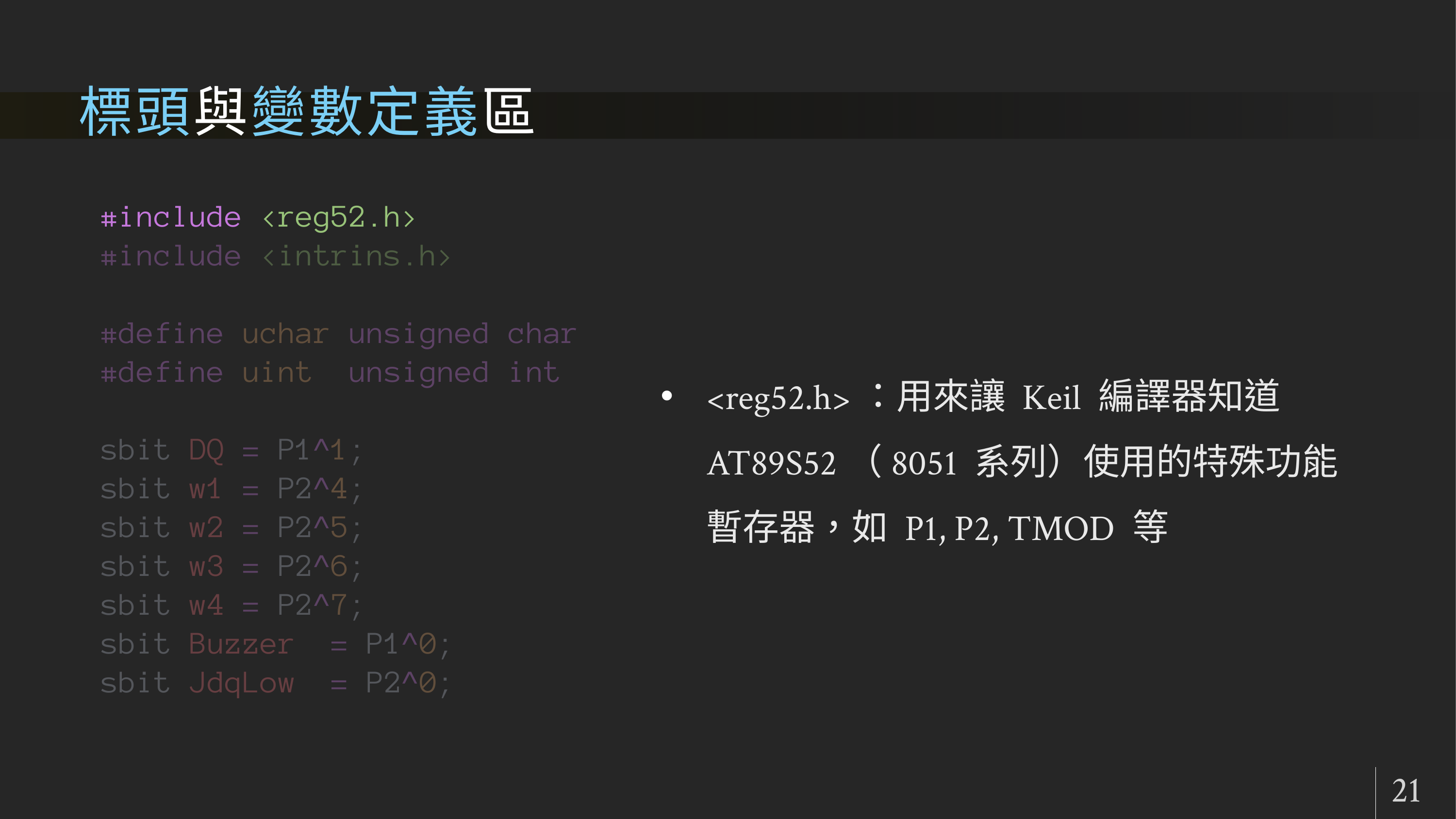

# 標頭與變數定義區
#include <reg52.h>
#include <intrins.h>
#define uchar unsigned char
#define uint  unsigned int
sbit DQ = P1^1;
sbit w1 = P2^4;
sbit w2 = P2^5;
sbit w3 = P2^6;
sbit w4 = P2^7;
sbit Buzzer  = P1^0;
sbit JdqLow  = P2^0;
<reg52.h>：用來讓 Keil 編譯器知道 AT89S52（8051 系列）使用的特殊功能暫存器，如 P1, P2, TMOD 等

21